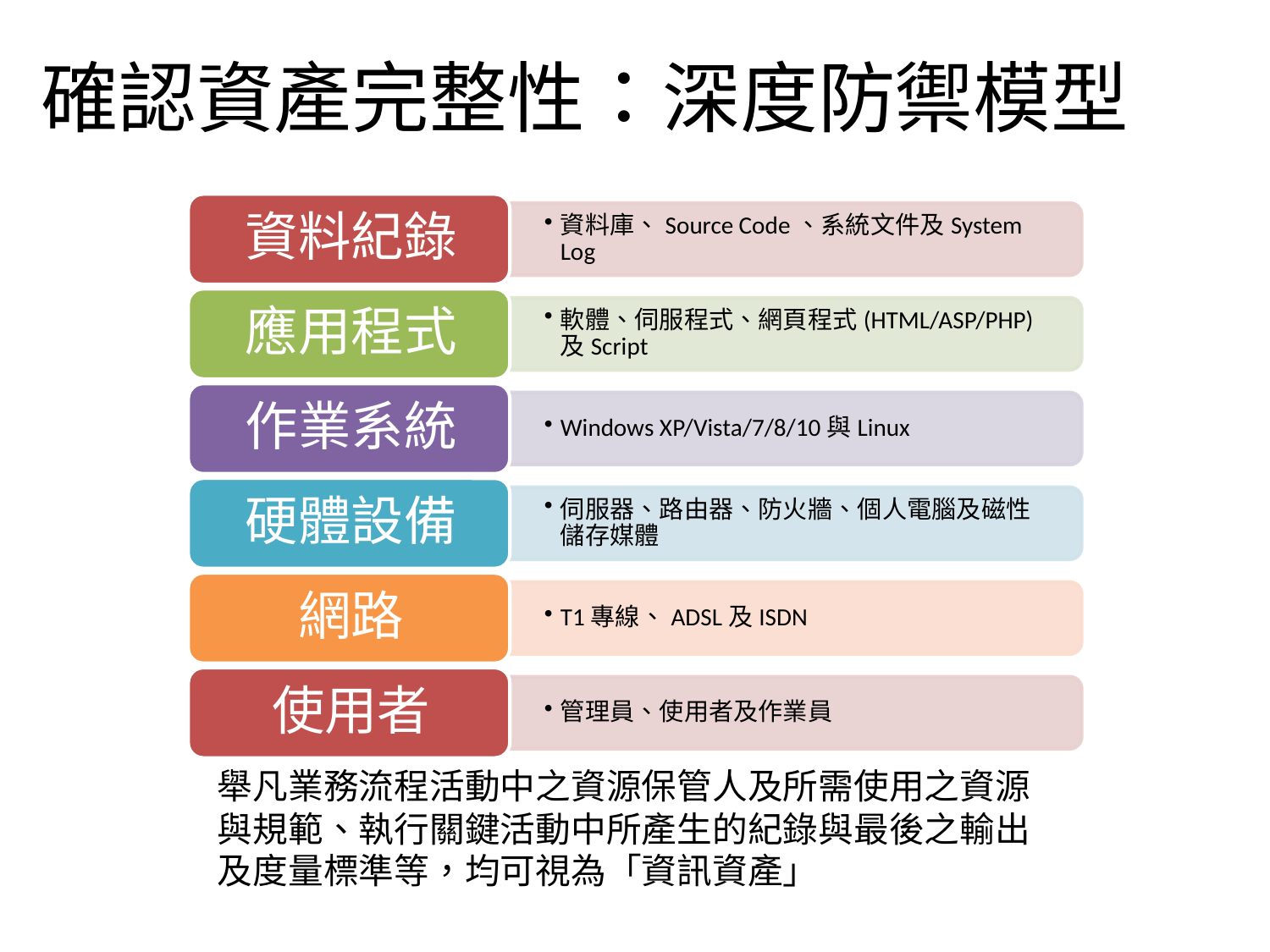

# 確認資產完整性：深度防禦模型
資料庫、Source Code、系統文件及System Log
資料紀錄
軟體、伺服程式、網頁程式(HTML/ASP/PHP) 及Script
應用程式
Windows XP/Vista/7/8/10與Linux
作業系統
伺服器、路由器、防火牆、個人電腦及磁性儲存媒體
硬體設備
T1專線、ADSL及ISDN
網路
管理員、使用者及作業員
使用者
舉凡業務流程活動中之資源保管人及所需使用之資源與規範、執行關鍵活動中所產生的紀錄與最後之輸出及度量標準等，均可視為「資訊資產」